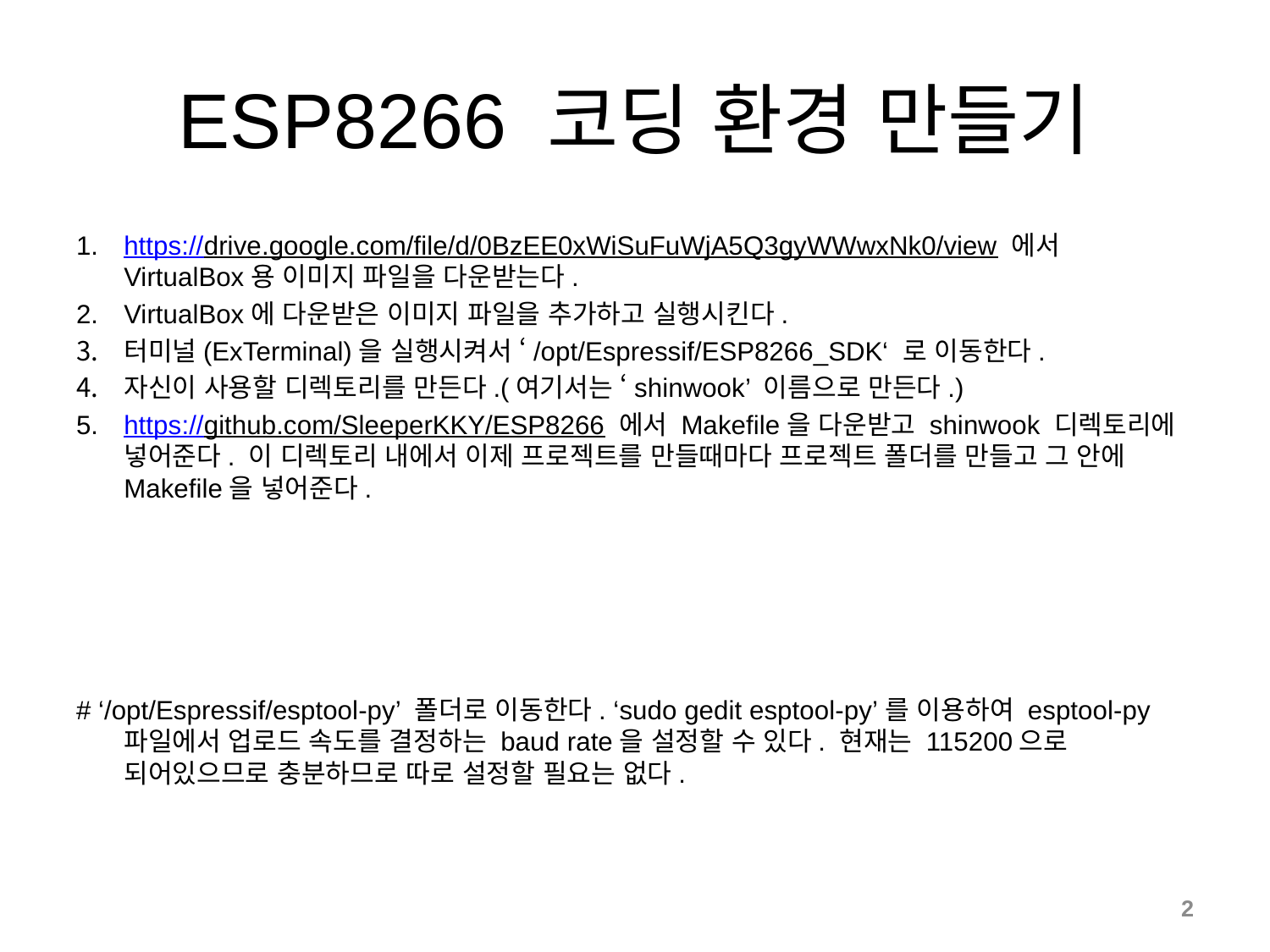

# ESP8266 코딩 환경 만들기
https://drive.google.com/file/d/0BzEE0xWiSuFuWjA5Q3gyWWwxNk0/view 에서 VirtualBox용 이미지 파일을 다운받는다.
VirtualBox에 다운받은 이미지 파일을 추가하고 실행시킨다.
터미널(ExTerminal)을 실행시켜서 ‘/opt/Espressif/ESP8266_SDK‘ 로 이동한다.
자신이 사용할 디렉토리를 만든다.(여기서는 ‘shinwook’ 이름으로 만든다.)
https://github.com/SleeperKKY/ESP8266 에서 Makefile을 다운받고 shinwook 디렉토리에 넣어준다. 이 디렉토리 내에서 이제 프로젝트를 만들때마다 프로젝트 폴더를 만들고 그 안에 Makefile을 넣어준다.

# ‘/opt/Espressif/esptool-py’ 폴더로 이동한다. ‘sudo gedit esptool-py’를 이용하여 esptool-py 파일에서 업로드 속도를 결정하는 baud rate을 설정할 수 있다. 현재는 115200으로 되어있으므로 충분하므로 따로 설정할 필요는 없다.

2